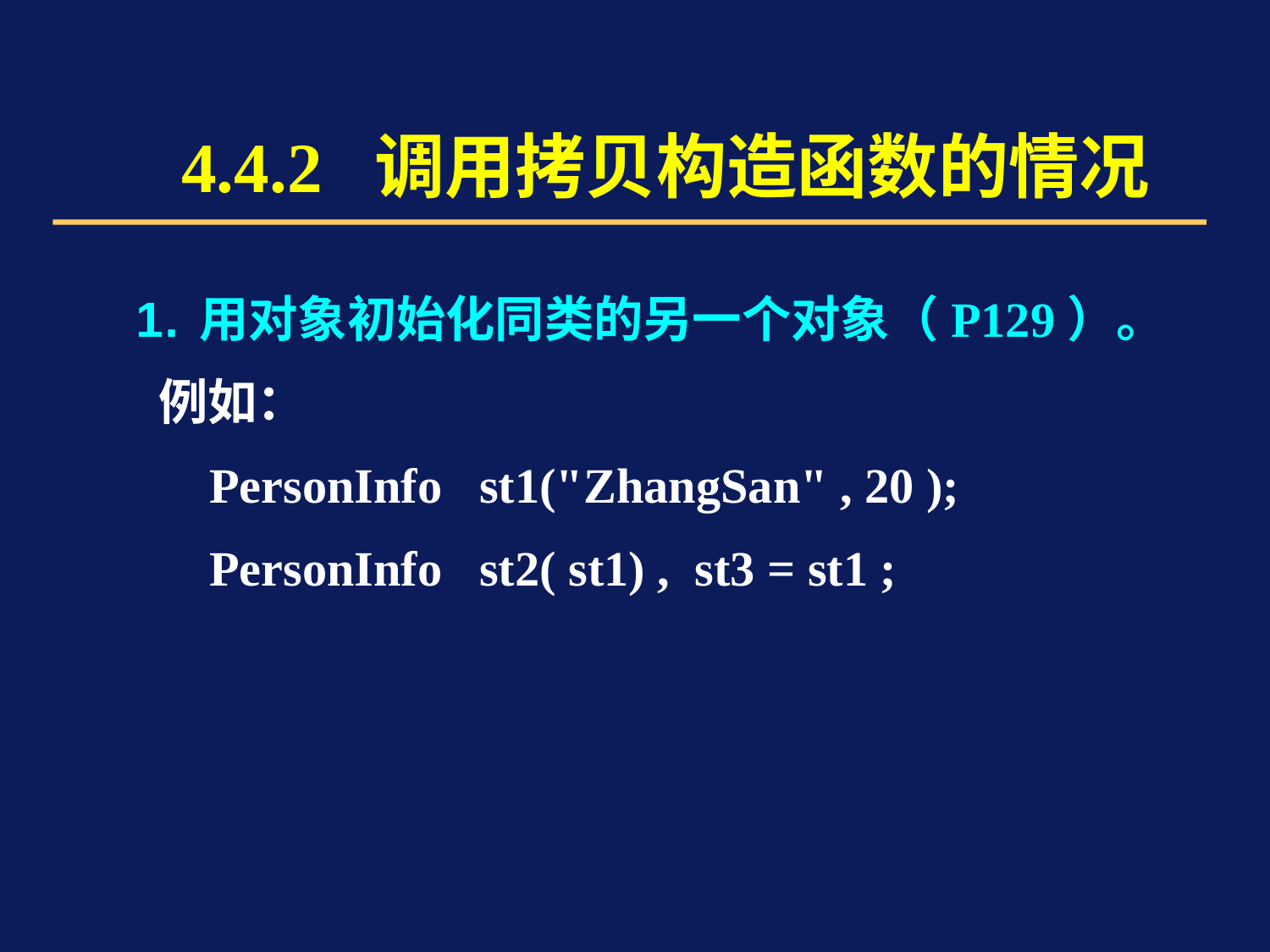

4.4.2  调用拷贝构造函数的情况
用对象初始化同类的另一个对象（P129）。
 例如：
      PersonInfo   st1("ZhangSan" , 20 );
      PersonInfo   st2( st1) ,  st3 = st1 ;
33